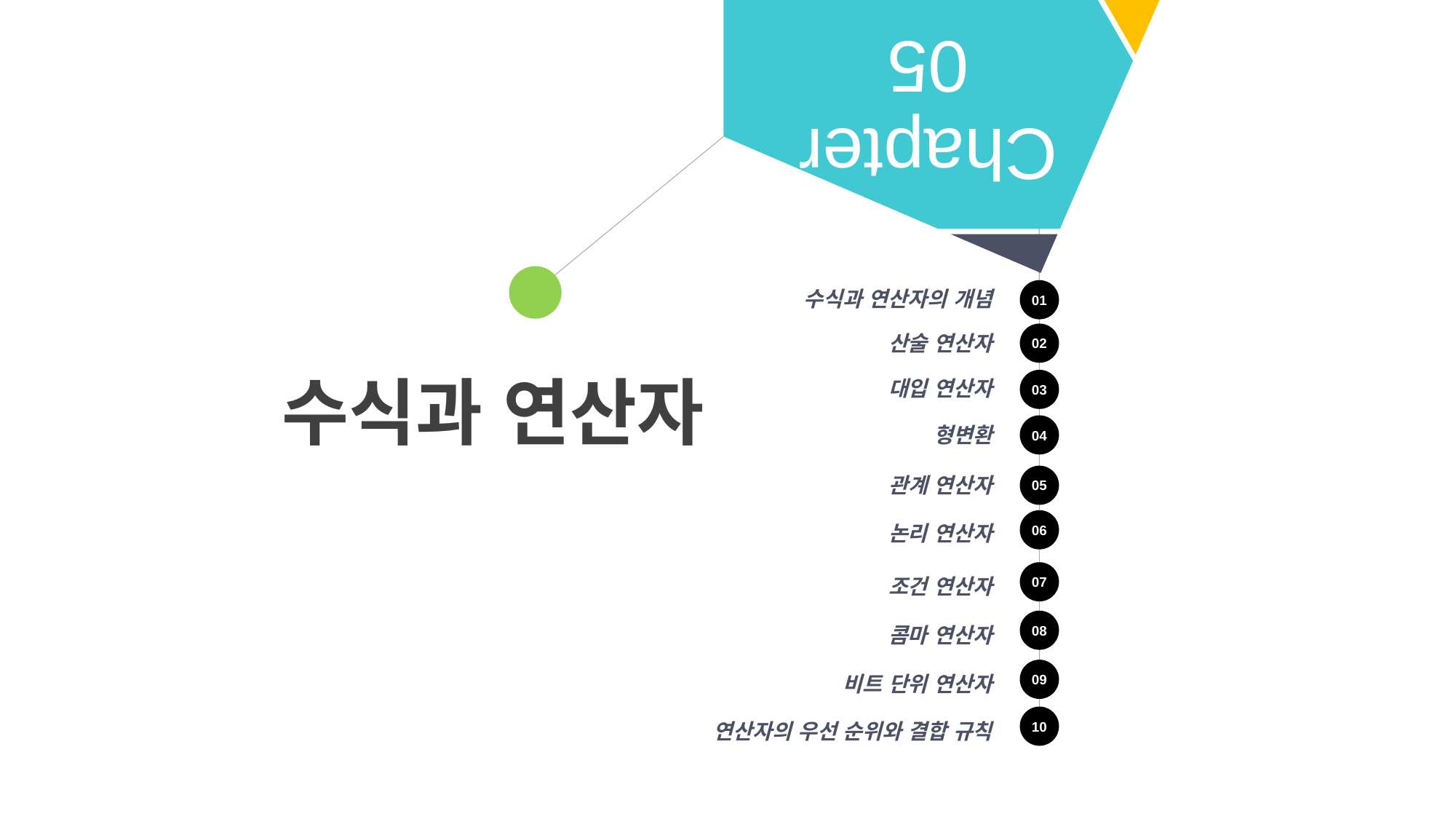

Chapter
05

수식과 연산자의 개념
01
수식과 연산자
02
산술 연산자
대입 연산자
03
04
형변환
05
관계 연산자
06
논리 연산자
07
조건 연산자
08
콤마 연산자
09
비트 단위 연산자
10
연산자의 우선 순위와 결합 규칙